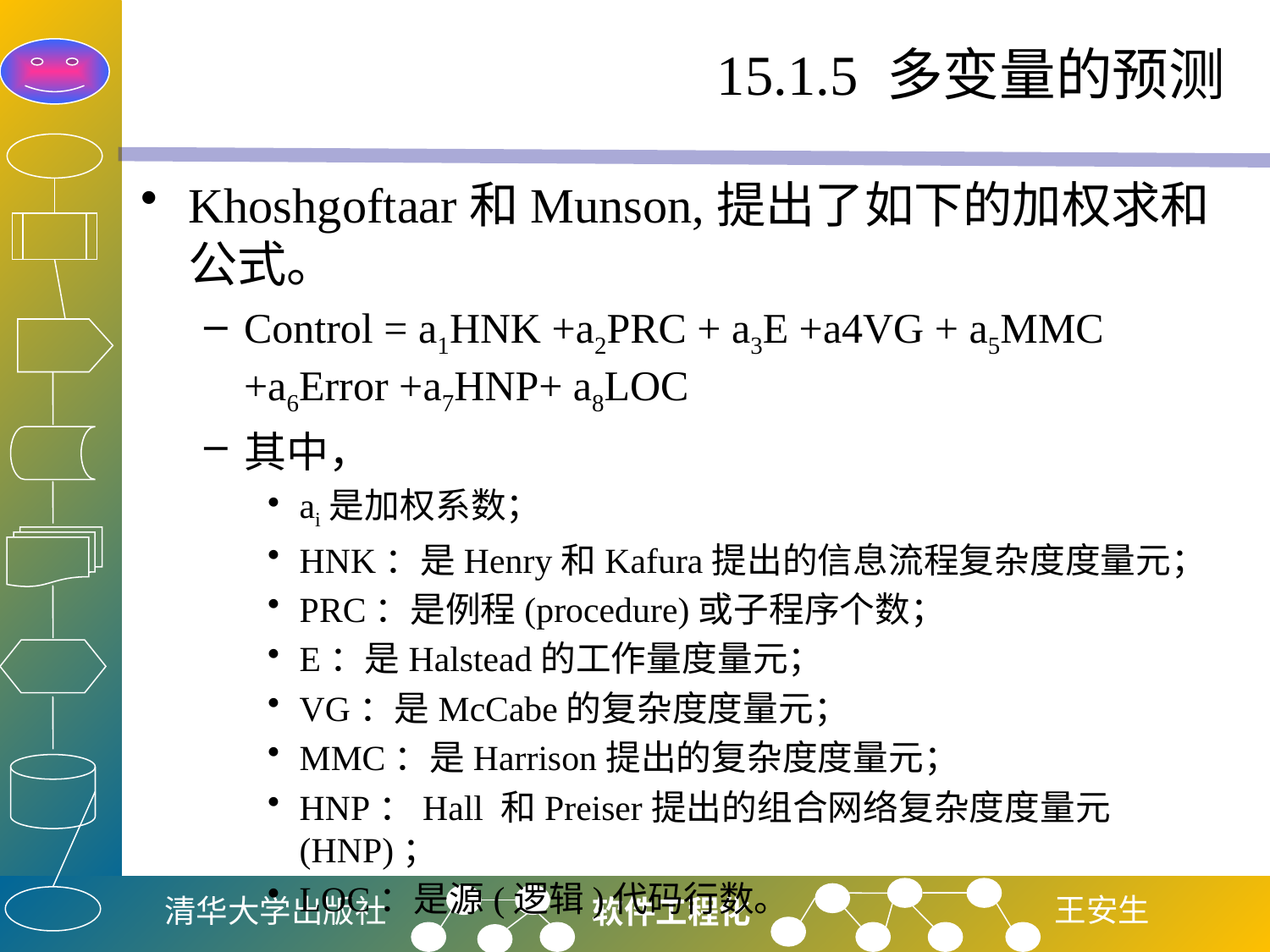

# 15.1.5 多变量的预测
Khoshgoftaar和Munson,提出了如下的加权求和公式。
Control = a1HNK +a2PRC + a3E +a4VG + a5MMC +a6Error +a7HNP+ a8LOC
其中，
ai是加权系数；
HNK：是Henry和Kafura提出的信息流程复杂度度量元；
PRC：是例程(procedure)或子程序个数；
E：是Halstead的工作量度量元；
VG：是McCabe的复杂度度量元；
MMC：是Harrison提出的复杂度度量元；
HNP：Hall 和Preiser提出的组合网络复杂度度量元(HNP)；
LOC：是源(逻辑)代码行数。